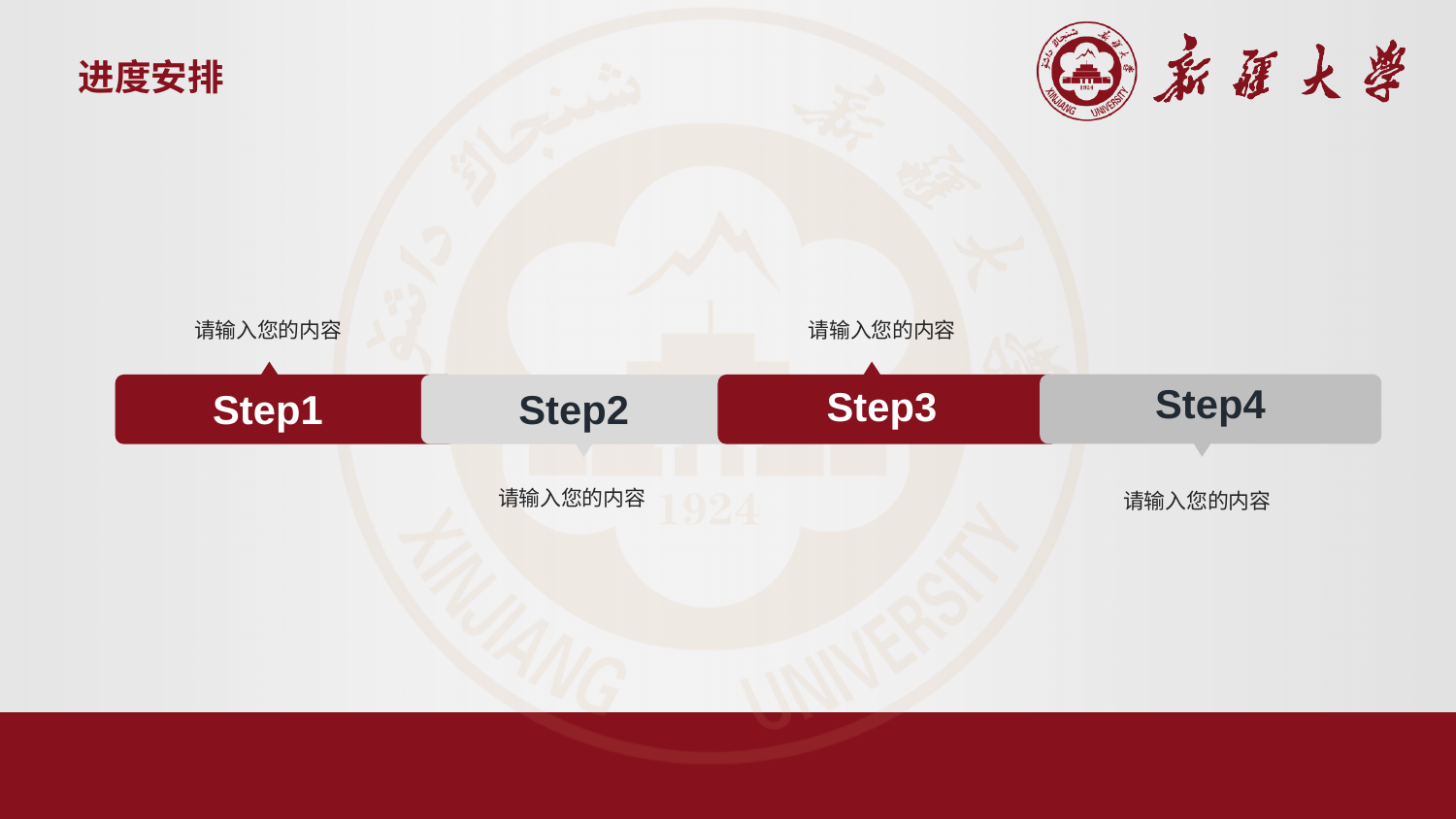

进度安排

请输入您的内容
请输入您的内容

Step4
Step3

Step1
Step2
请输入您的内容
请输入您的内容